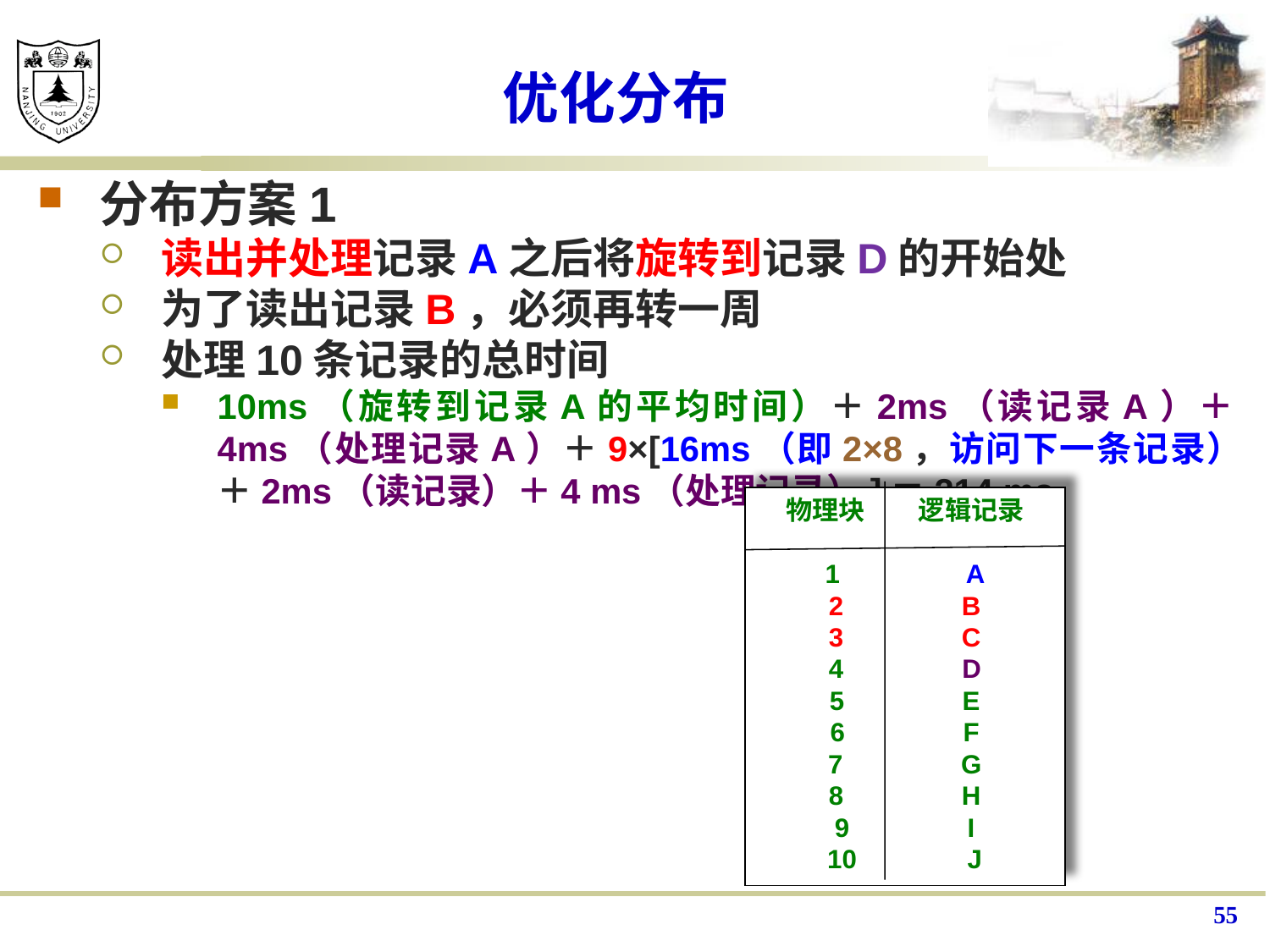

# 优化分布
分布方案1
读出并处理记录A之后将旋转到记录D的开始处
为了读出记录B，必须再转一周
处理10条记录的总时间
10ms（旋转到记录A的平均时间）＋2ms（读记录A）＋4ms（处理记录A）＋9×[16ms（即2×8，访问下一条记录）＋2ms（读记录）＋4 ms（处理记录）]＝214 ms

物理块         逻辑记录

1                 A
2                B
3                C
4                D
5                E
6                F
7                G
8                H
9                I
10               J

55